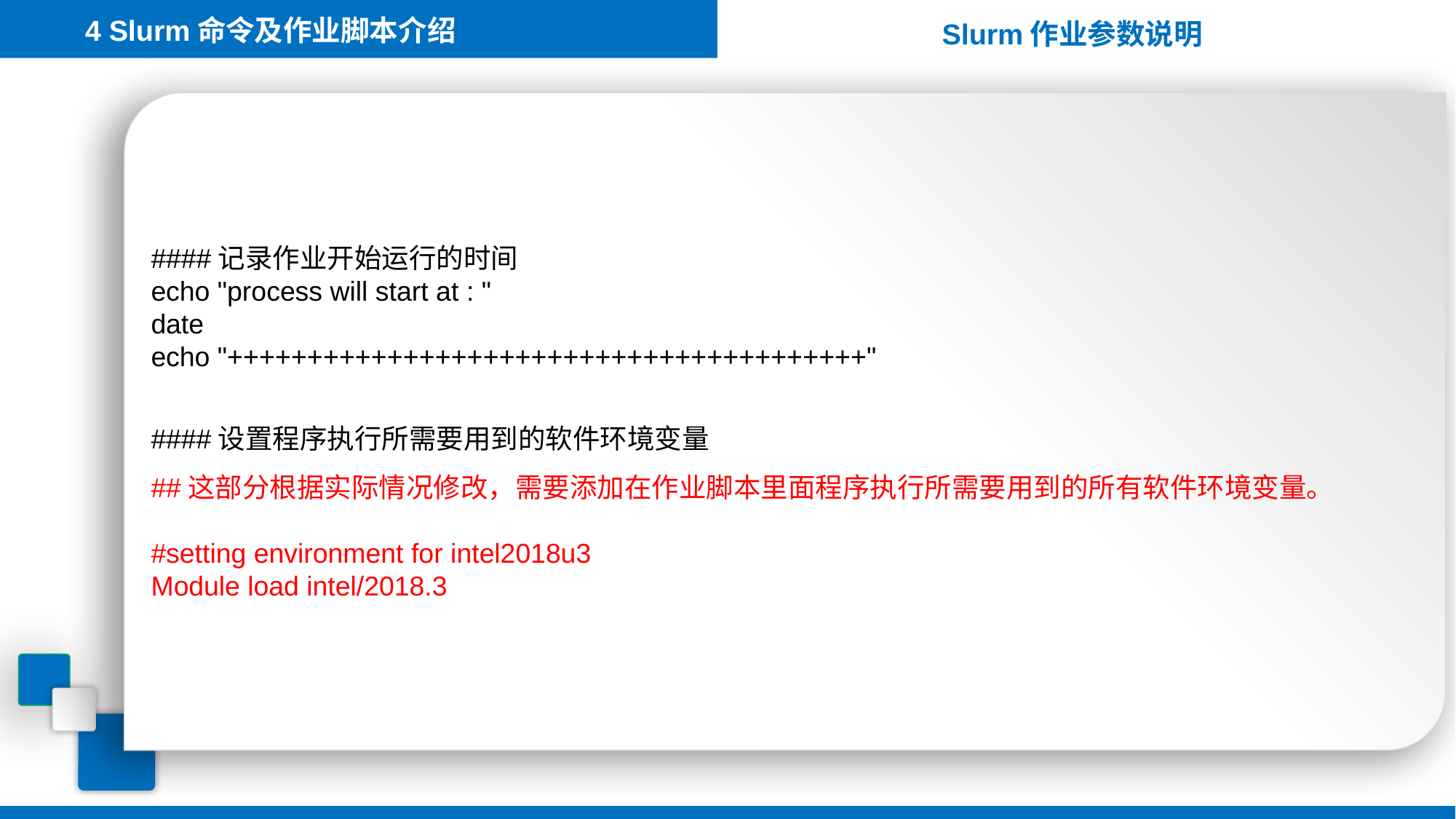

4 Slurm命令及作业脚本介绍

Slurm作业参数说明
####记录作业开始运行的时间
echo "process will start at : "
date
echo "++++++++++++++++++++++++++++++++++++++++"

####设置程序执行所需要用到的软件环境变量
##这部分根据实际情况修改，需要添加在作业脚本里面程序执行所需要用到的所有软件环境变量。

#setting environment for intel2018u3
Module load intel/2018.3